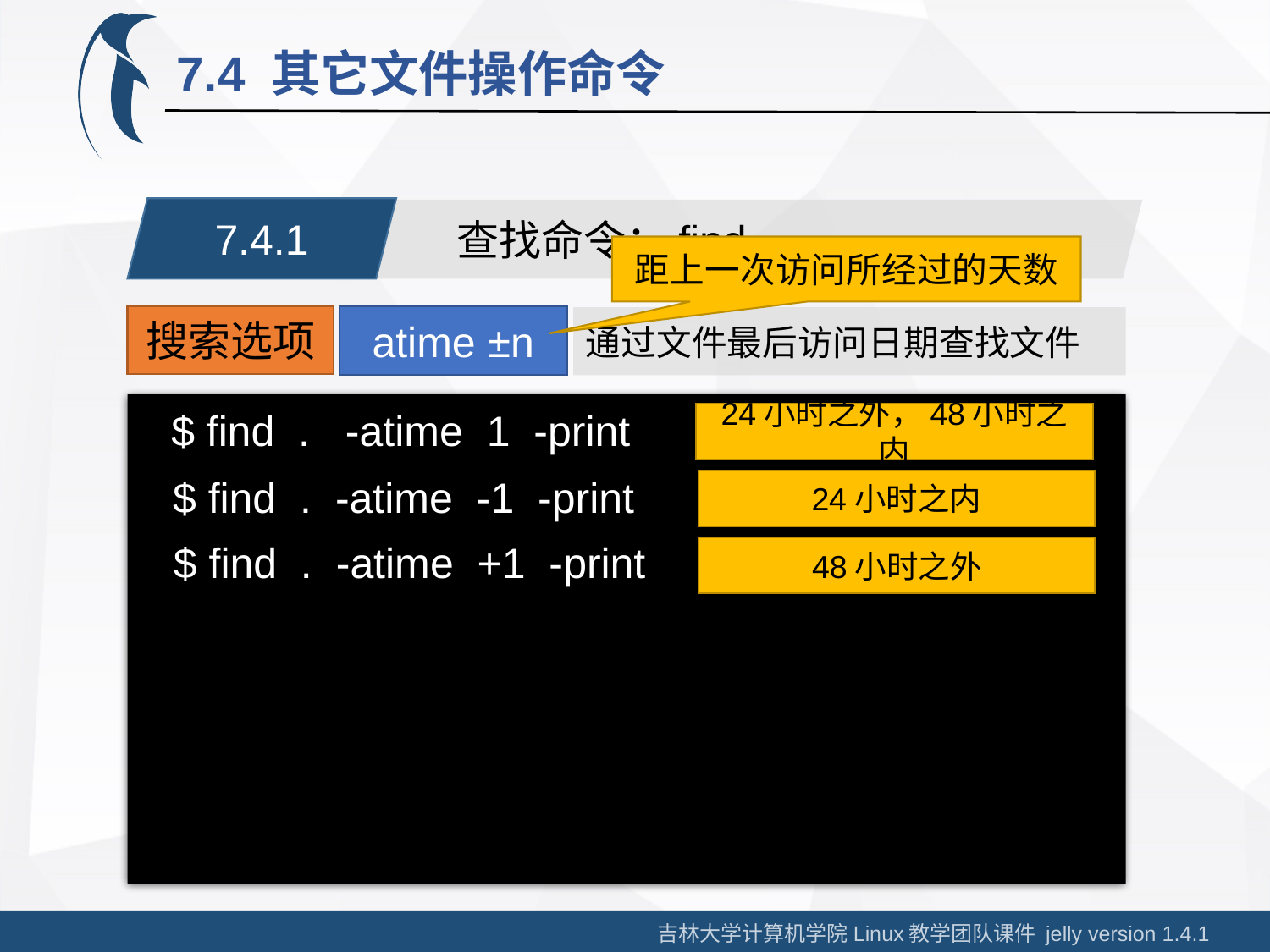

7.4 其它文件操作命令
7.4.1
查找命令：find
距上一次访问所经过的天数
搜索选项
atime ±n
通过文件最后访问日期查找文件

$ find  .   -atime  1  -print
24小时之外，48小时之内
$ find  .  -atime  -1  -print
24小时之内
$ find  .  -atime  +1  -print
48小时之外